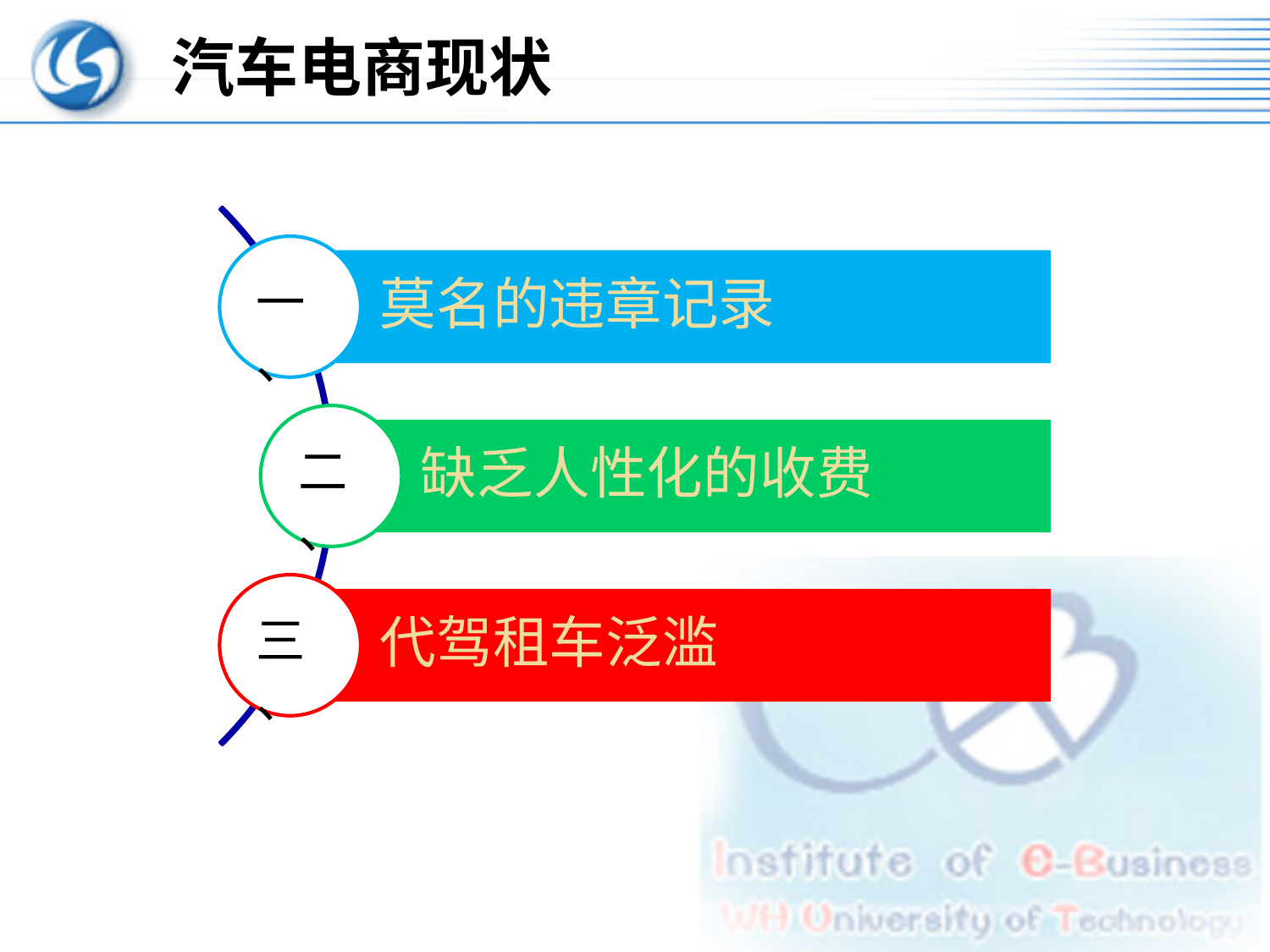

汽车电商现状
莫名的违章记录
缺乏人性化的收费
代驾租车泛滥
一、
二、
三、